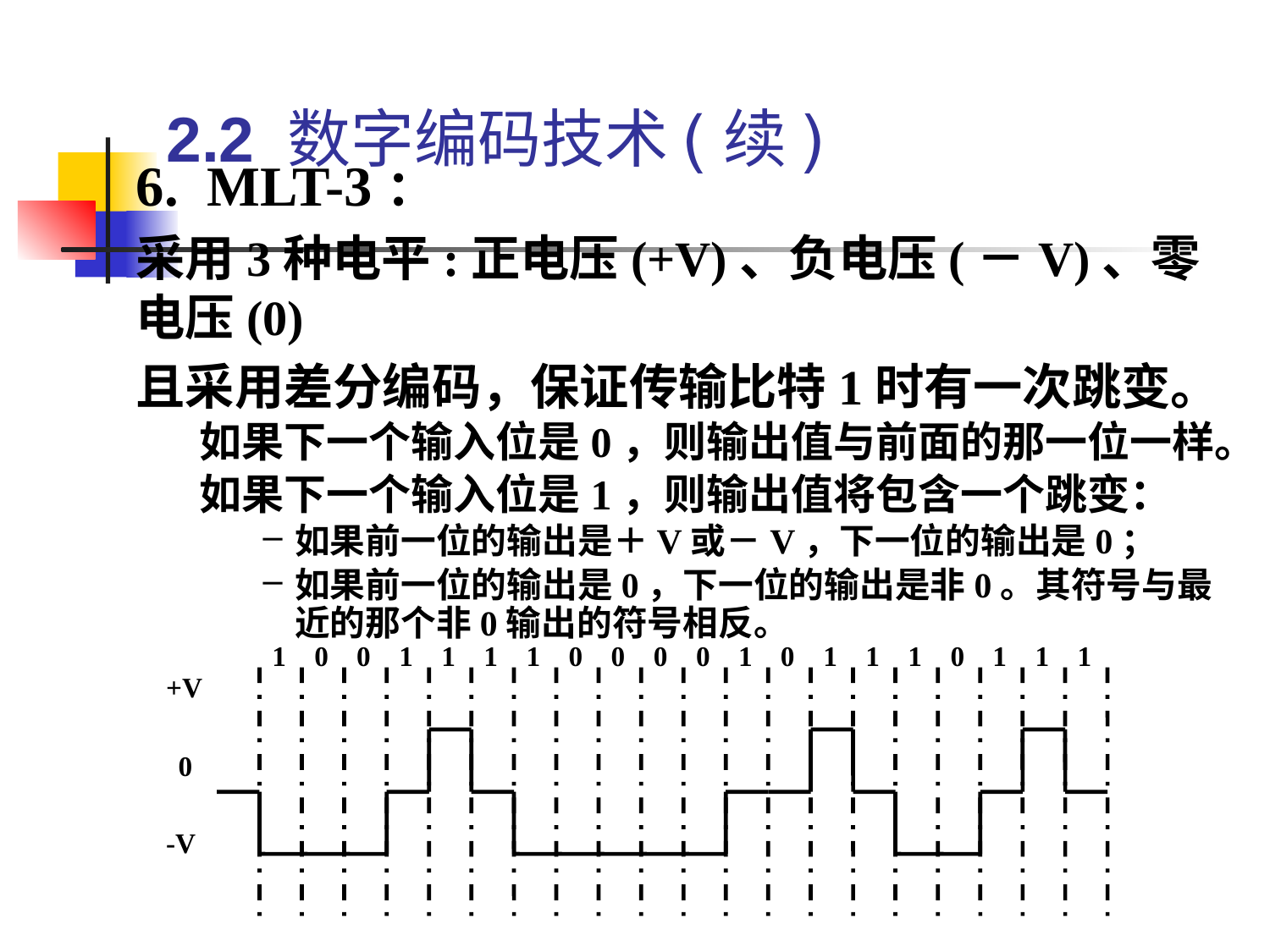

# 2.2 数字编码技术(续)
6.  MLT-3：
采用3种电平:正电压(+V)、负电压(－V)、零电压(0)
且采用差分编码，保证传输比特1时有一次跳变。
如果下一个输入位是0，则输出值与前面的那一位一样。
如果下一个输入位是1，则输出值将包含一个跳变：
如果前一位的输出是＋V或－V，下一位的输出是0；
如果前一位的输出是0，下一位的输出是非0。其符号与最近的那个非0输出的符号相反。
1
0
0
1
1
1
1
0
0
0
0
1
0
1
1
1
0
1
1
1
+V

0

-V